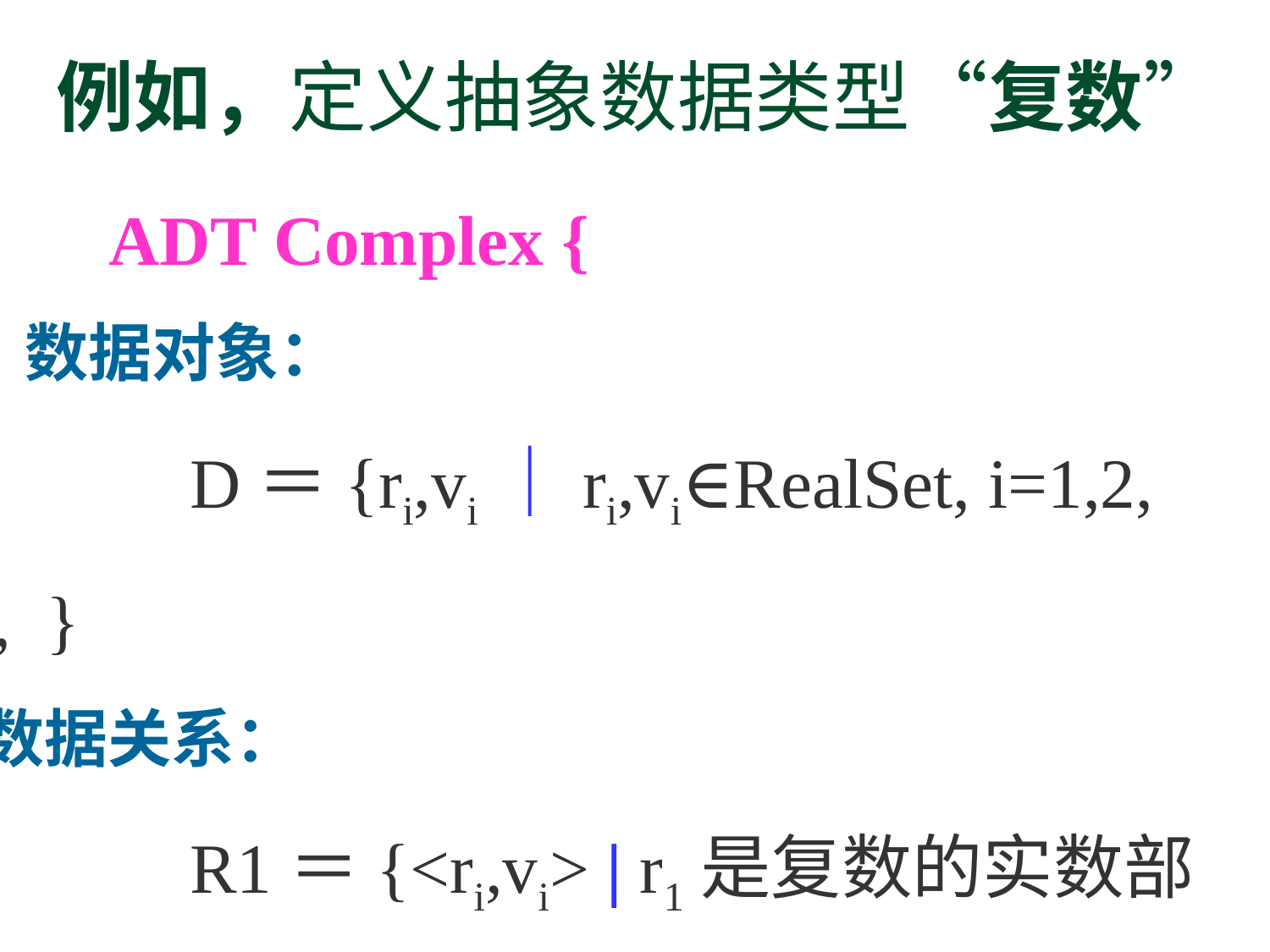

例如，定义抽象数据类型“复数”
 ADT Complex {
      数据对象：
       D＝{ri,vi｜ri,vi∈RealSet, i=1,2,…,  }
   数据关系：
       R1＝{<ri,vi> | r1是复数的实数部分,
                    | v2 是复数的虚数部分}